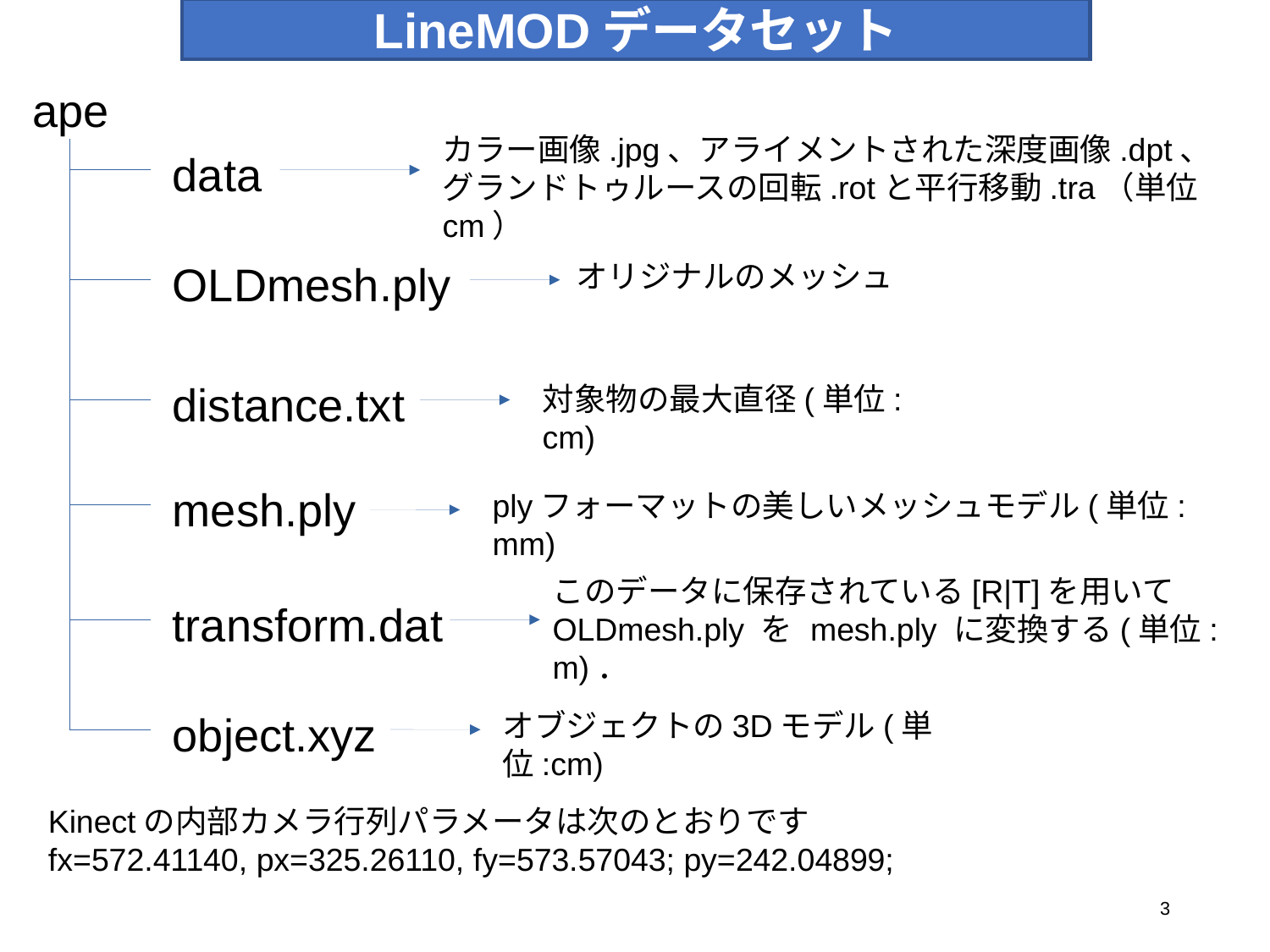

LineMODデータセット
ape
カラー画像.jpg、アライメントされた深度画像.dpt、
グランドトゥルースの回転.rotと平行移動.tra（単位cm）

data

OLDmesh.ply
オリジナルのメッシュ

distance.txt
対象物の最大直径(単位: cm)

mesh.ply
plyフォーマットの美しいメッシュモデル(単位: mm)

このデータに保存されている[R|T]を用いて OLDmesh.ply を mesh.ply に変換する(単位: m)．
transform.dat

object.xyz
オブジェクトの3Dモデル(単位:cm)

Kinectの内部カメラ行列パラメータは次のとおりです
fx=572.41140, px=325.26110, fy=573.57043; py=242.04899;
3